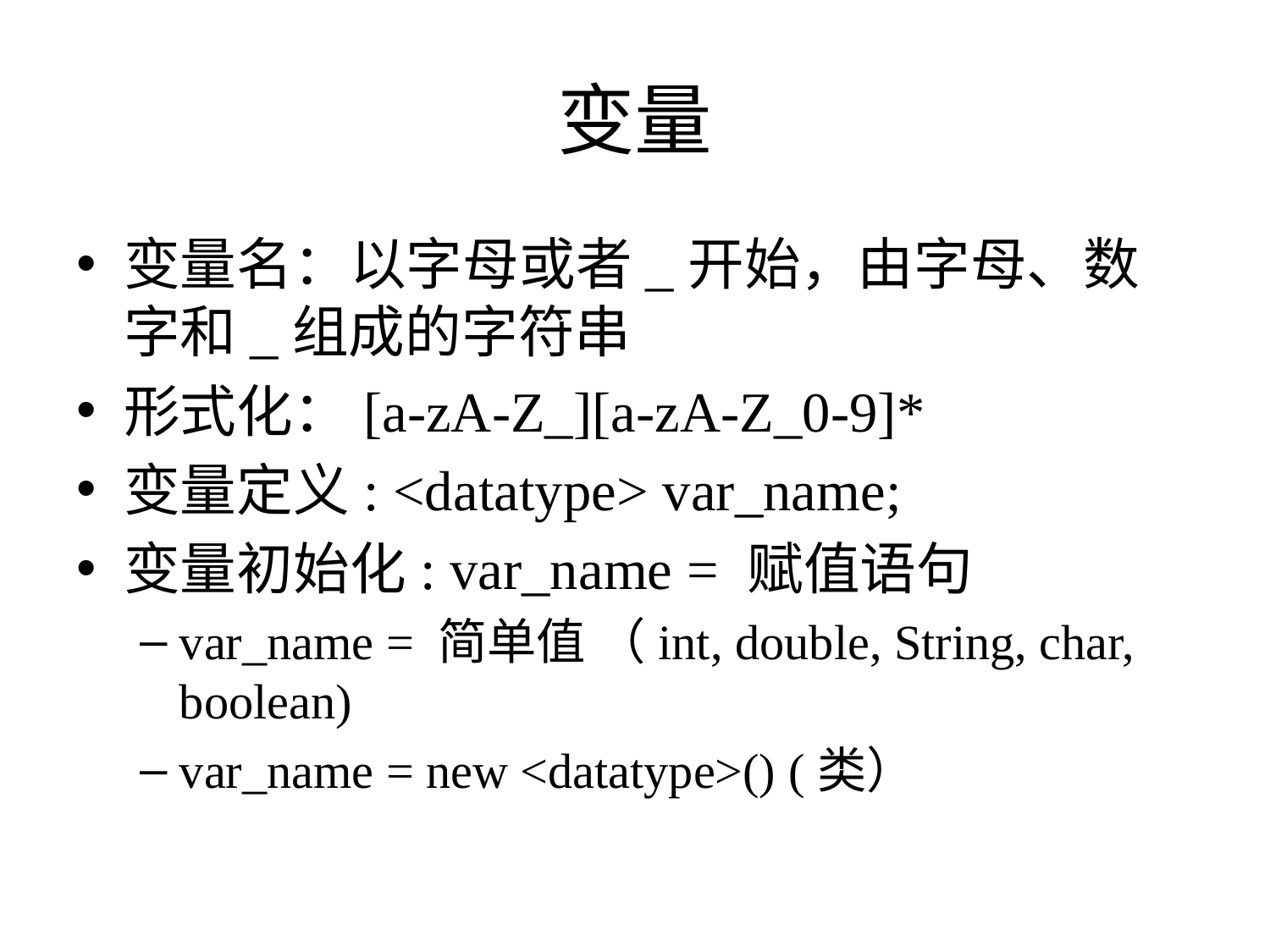

# 变量
变量名：以字母或者_开始，由字母、数字和_组成的字符串
形式化：[a-zA-Z_][a-zA-Z_0-9]*
变量定义: <datatype> var_name;
变量初始化: var_name = 赋值语句
var_name = 简单值 （int, double, String, char, boolean)
var_name = new <datatype>() (类）